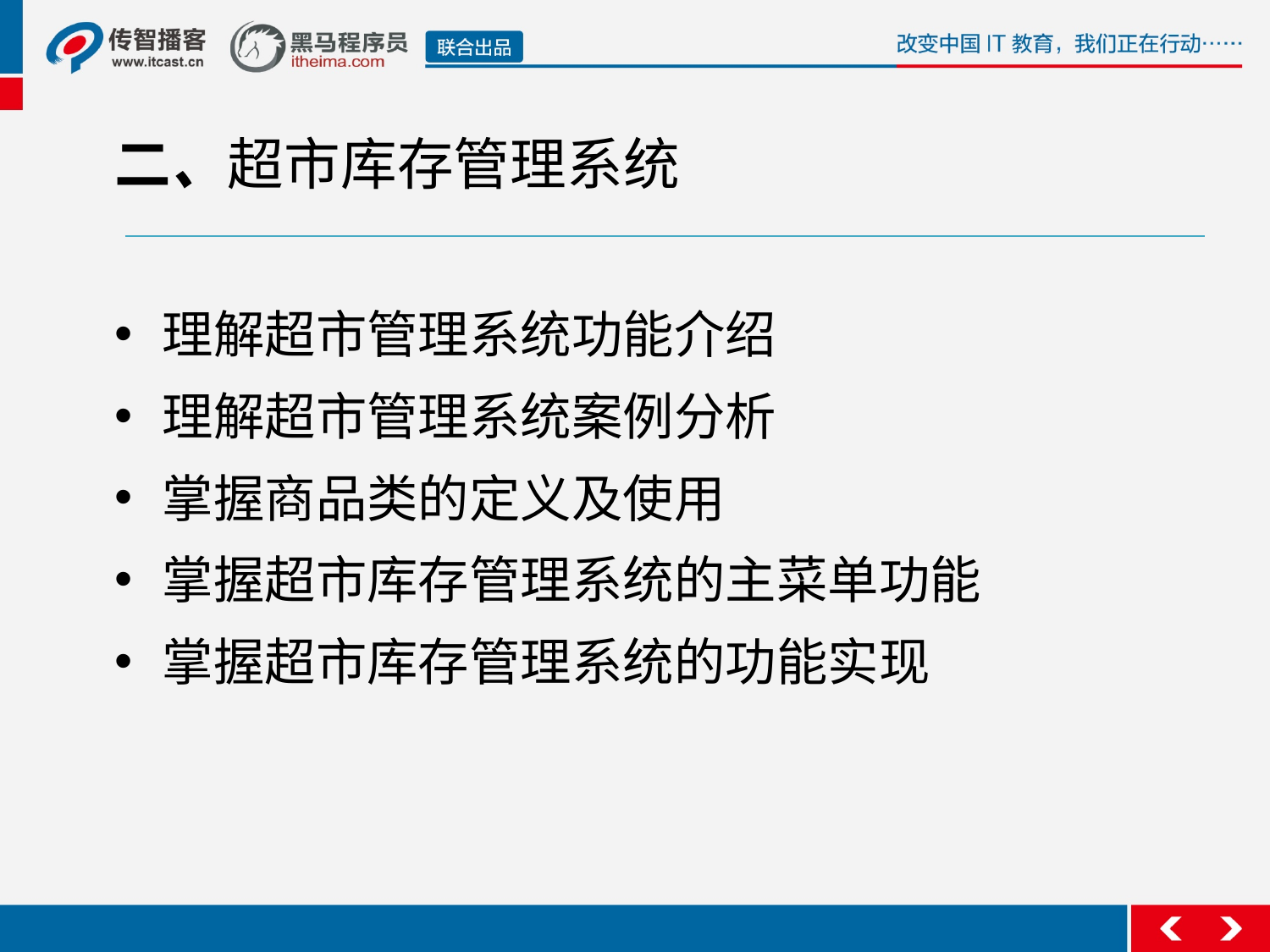

二、超市库存管理系统
理解超市管理系统功能介绍
理解超市管理系统案例分析
掌握商品类的定义及使用
掌握超市库存管理系统的主菜单功能
掌握超市库存管理系统的功能实现